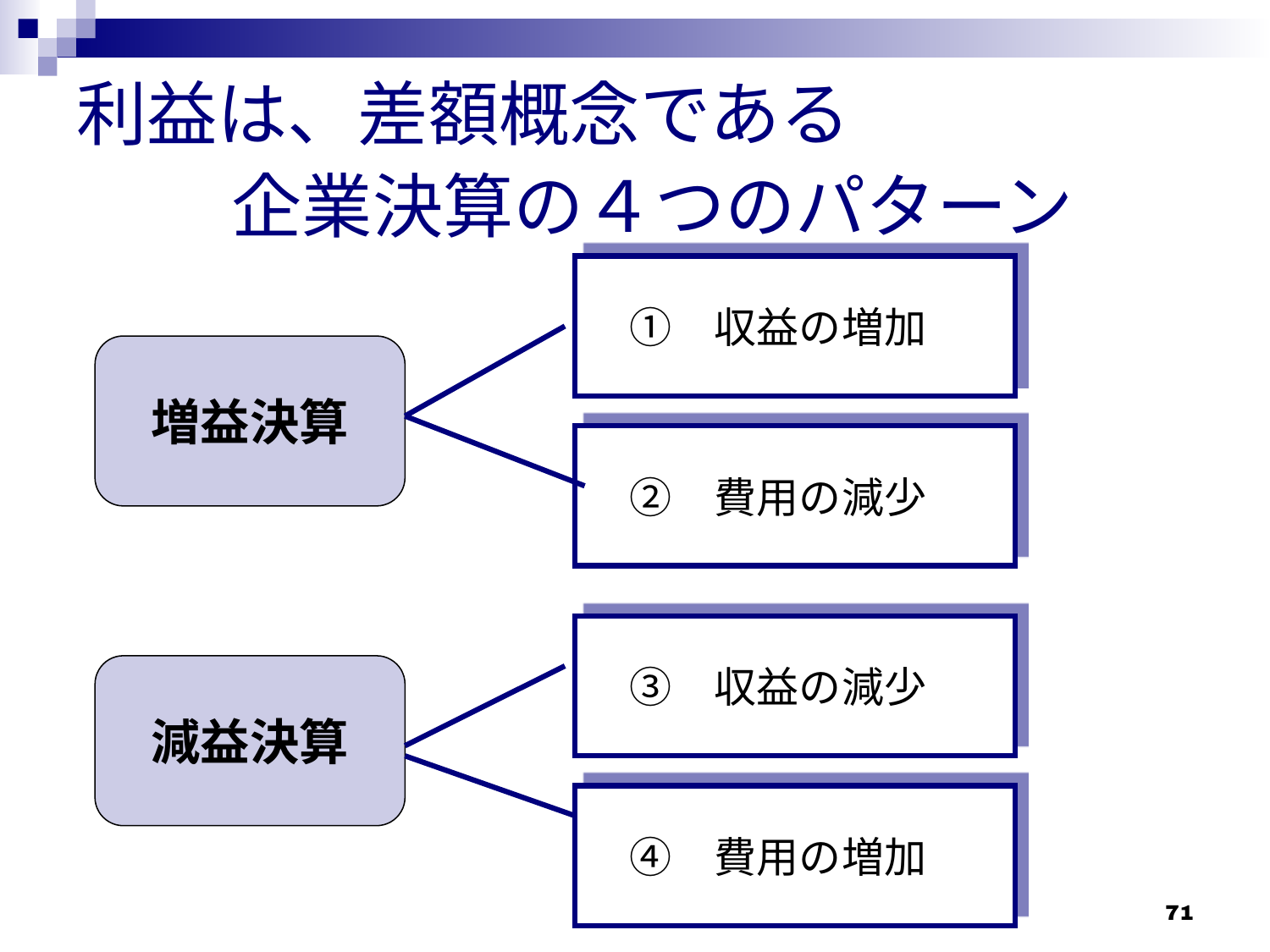

# 利益は、差額概念である 　　企業決算の４つのパターン
　①　収益の増加

増益決算

　②　費用の減少
　③　収益の減少
減益決算

　④　費用の増加
71